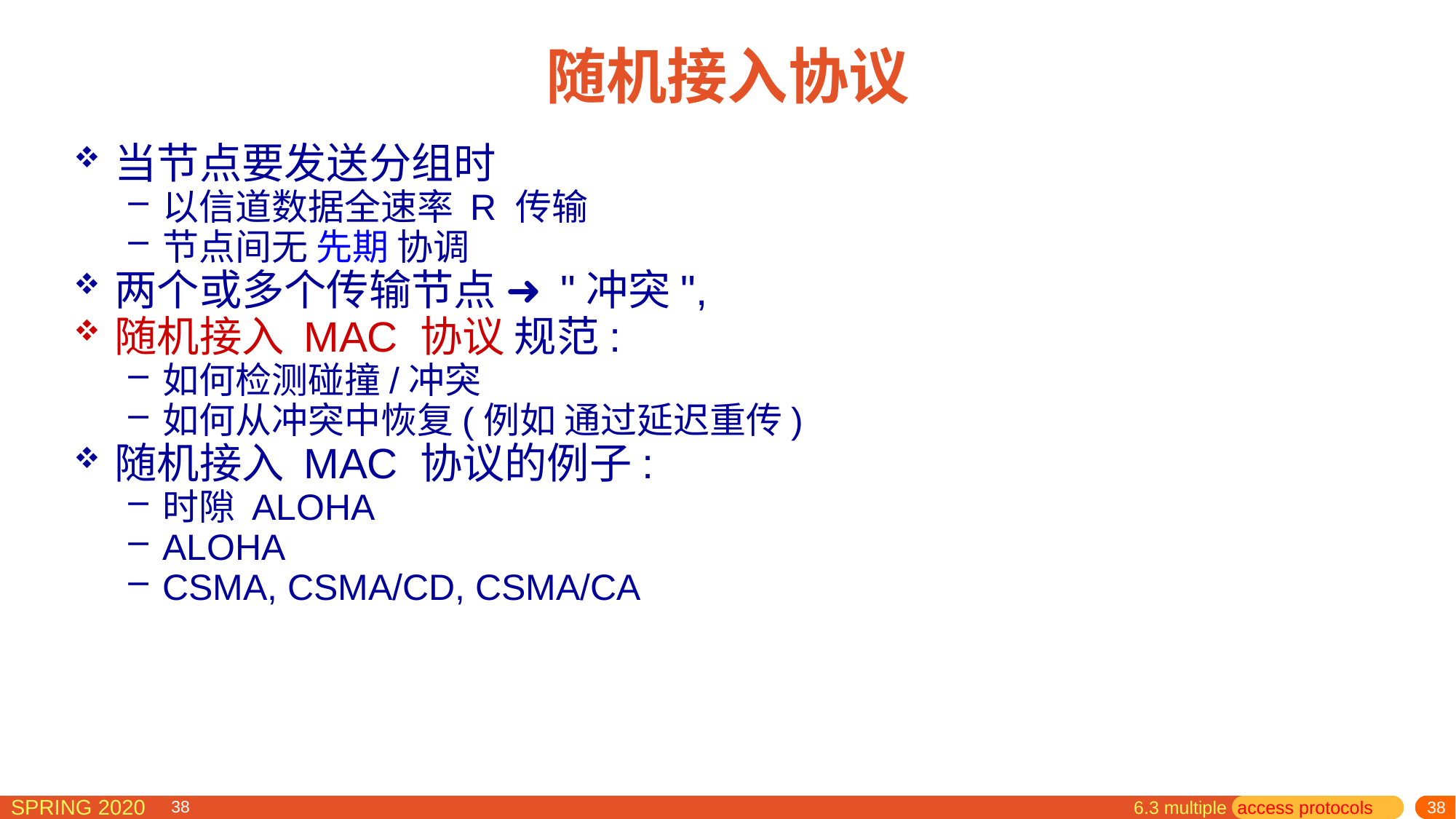

# 随机接入协议
当节点要发送分组时
以信道数据全速率 R 传输
节点间无 先期 协调
两个或多个传输节点 ➜ "冲突",
随机接入 MAC 协议 规范:
如何检测碰撞/冲突
如何从冲突中恢复(例如 通过延迟重传)
随机接入 MAC 协议的例子:
时隙 ALOHA
ALOHA
CSMA, CSMA/CD, CSMA/CA
6.3 multiple  access protocols